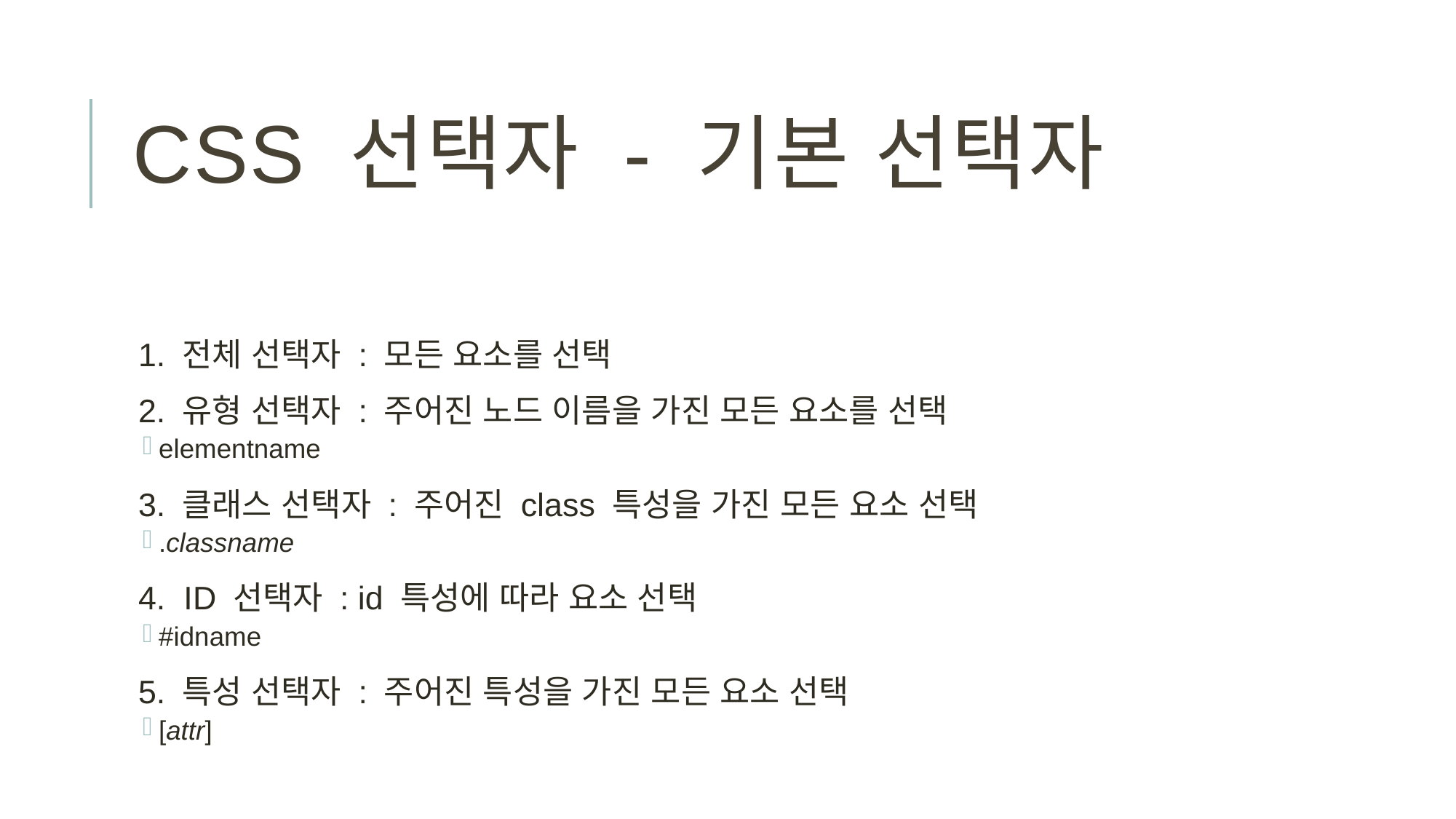

# CSS 선택자 - 기본 선택자

1. 전체 선택자 : 모든 요소를 선택
2. 유형 선택자 : 주어진 노드 이름을 가진 모든 요소를 선택
elementname
3. 클래스 선택자 : 주어진 class 특성을 가진 모든 요소 선택
.classname
4.  ID 선택자 : id 특성에 따라 요소 선택
#idname
5. 특성 선택자 : 주어진 특성을 가진 모든 요소 선택
[attr]